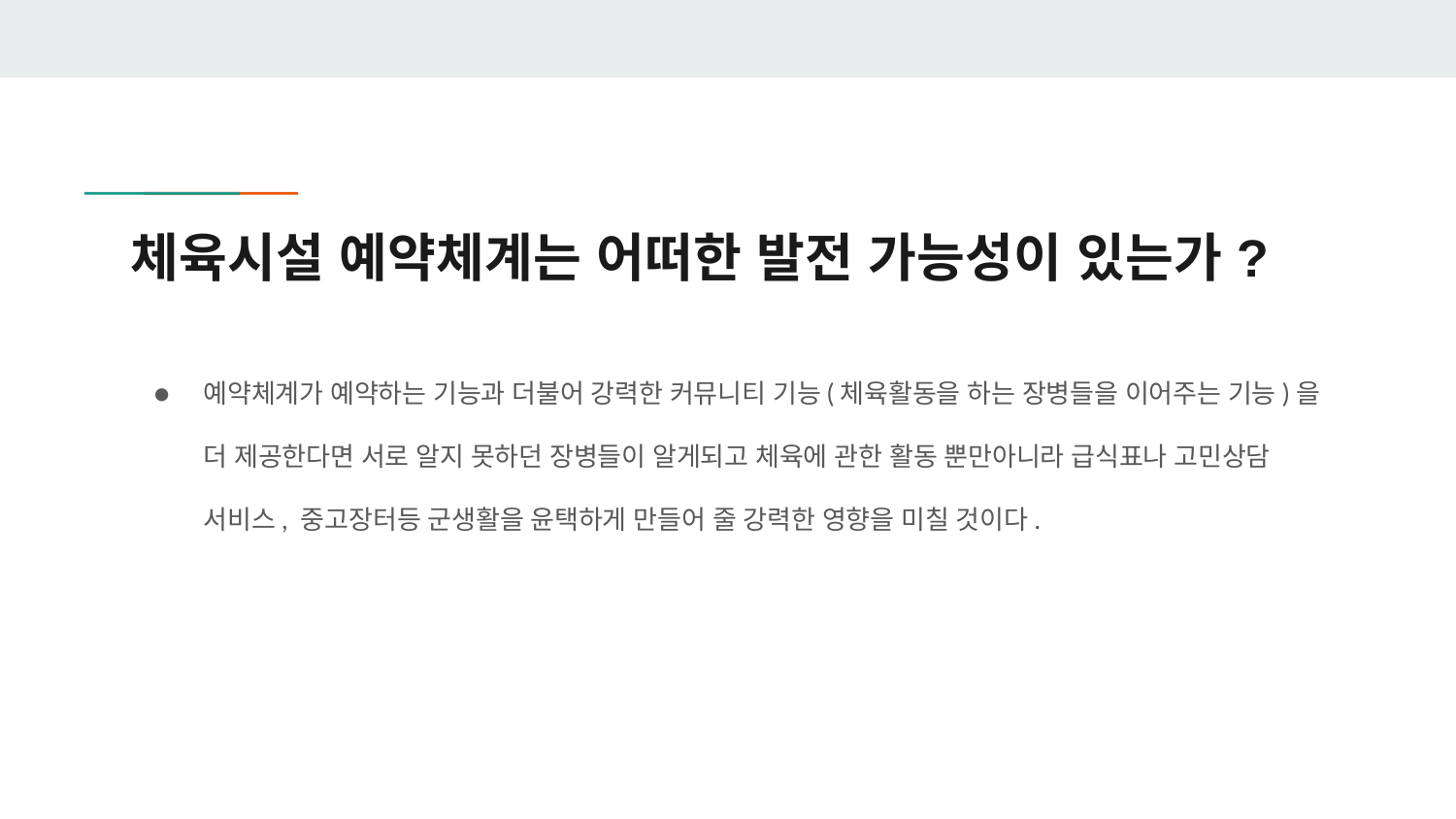

# 체육시설 예약체계는 어떠한 발전 가능성이 있는가?
예약체계가 예약하는 기능과 더불어 강력한 커뮤니티 기능(체육활동을 하는 장병들을 이어주는 기능)을 더 제공한다면 서로 알지 못하던 장병들이 알게되고 체육에 관한 활동 뿐만아니라 급식표나 고민상담 서비스, 중고장터등 군생활을 윤택하게 만들어 줄 강력한 영향을 미칠 것이다.